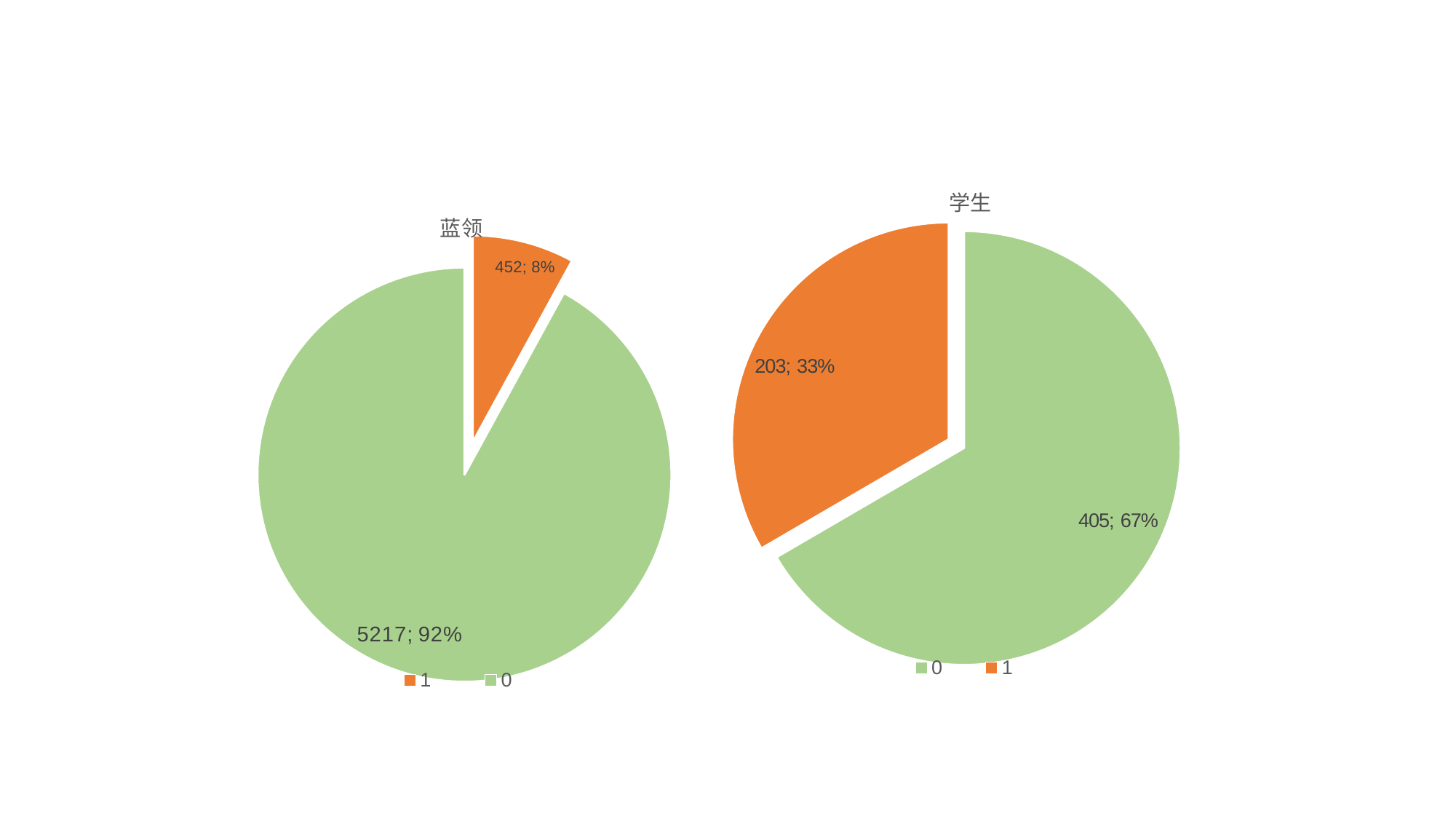

### Chart: 蓝领

| Category |  |
|---|---|
| 1 | 452.0 |
| 0 | 5217.0 |

[unsupported chart]